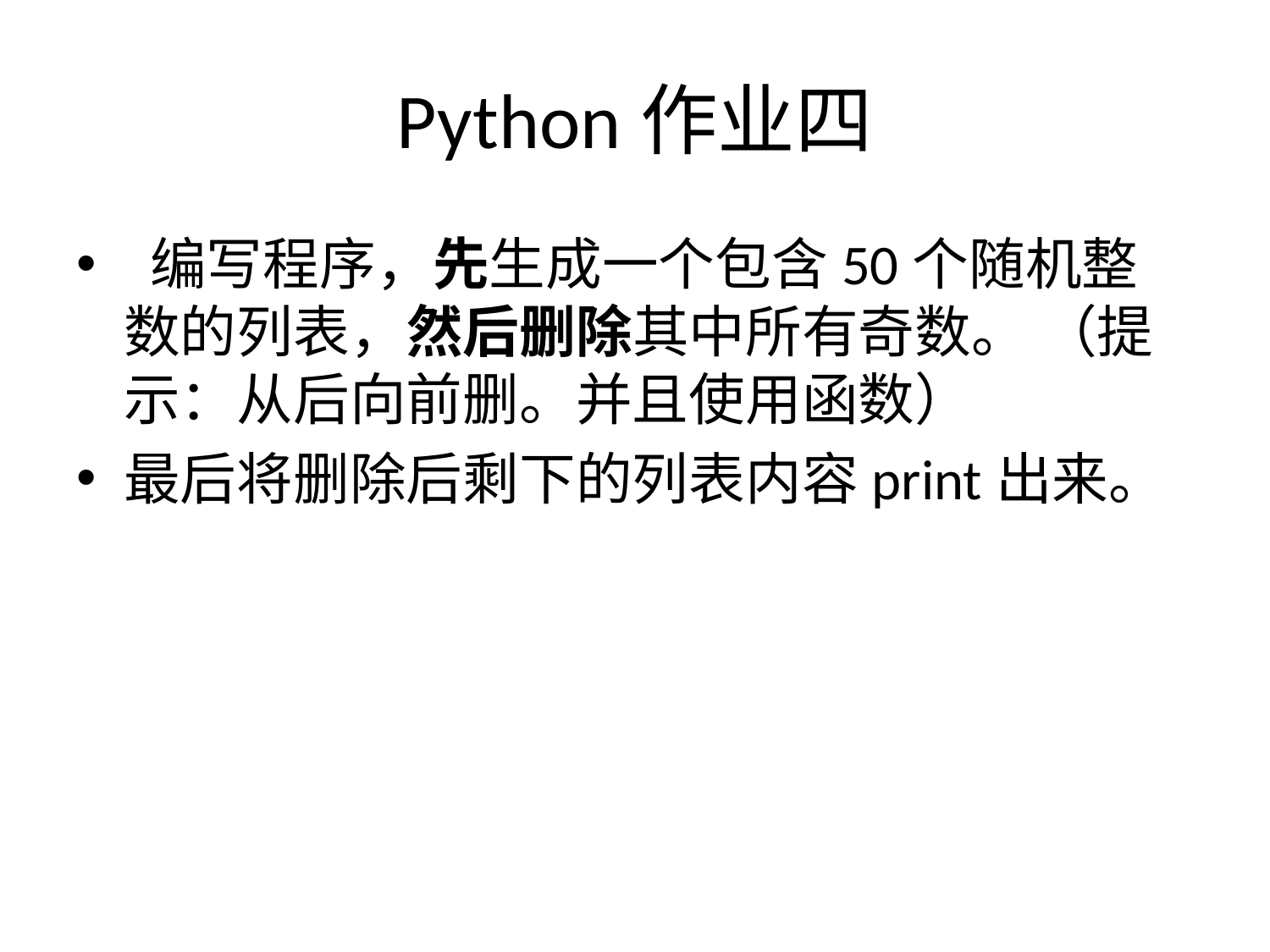

# Python作业四
 编写程序，先生成一个包含50个随机整数的列表，然后删除其中所有奇数。 （提示：从后向前删。并且使用函数）
最后将删除后剩下的列表内容print出来。